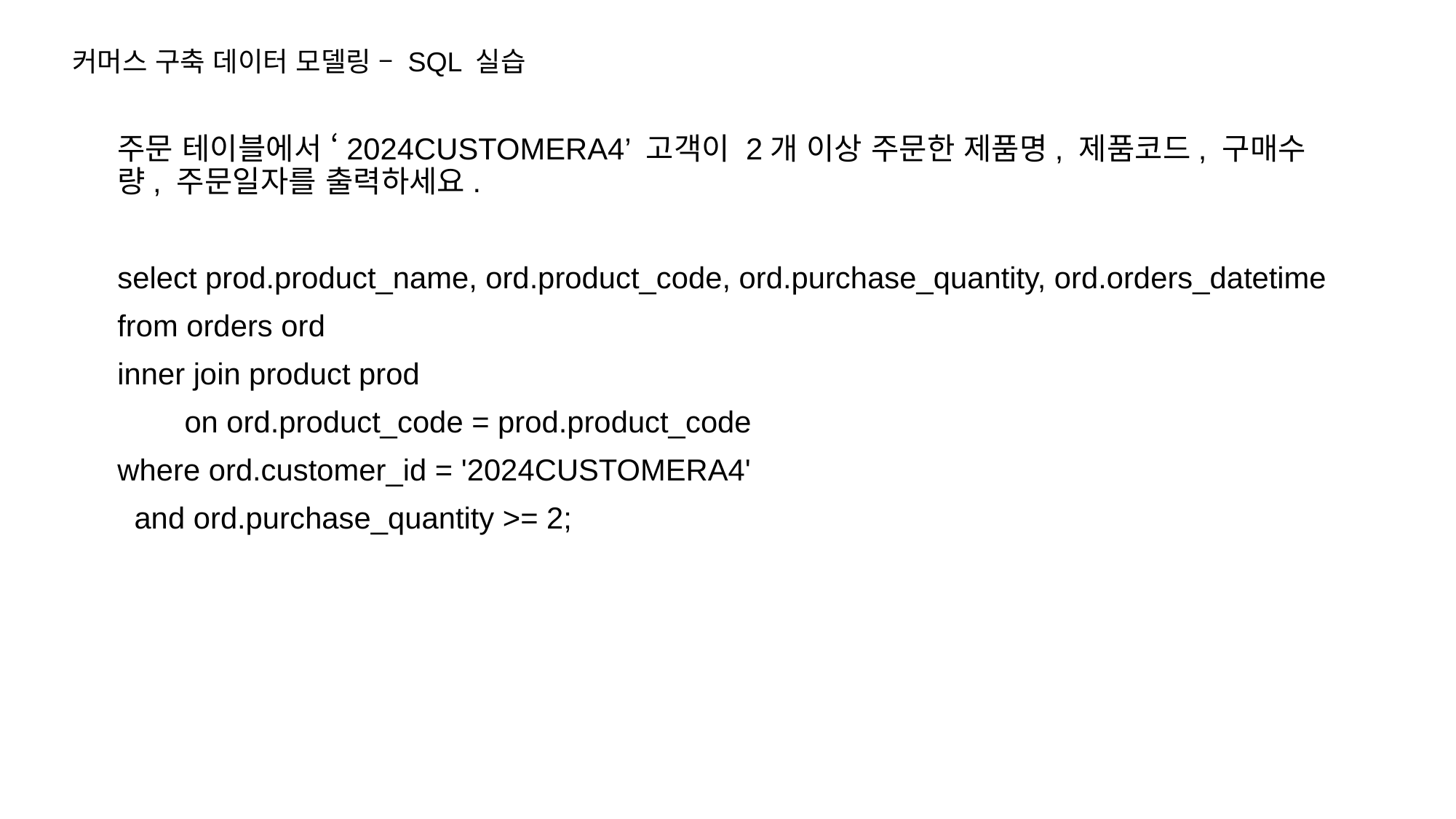

커머스 구축 데이터 모델링 – SQL 실습
주문 테이블에서 ‘2024CUSTOMERA4’ 고객이 2개 이상 주문한 제품명, 제품코드, 구매수량, 주문일자를 출력하세요.

select prod.product_name, ord.product_code, ord.purchase_quantity, ord.orders_datetime
from orders ord
inner join product prod
        on ord.product_code = prod.product_code
where ord.customer_id = '2024CUSTOMERA4'
  and ord.purchase_quantity >= 2;